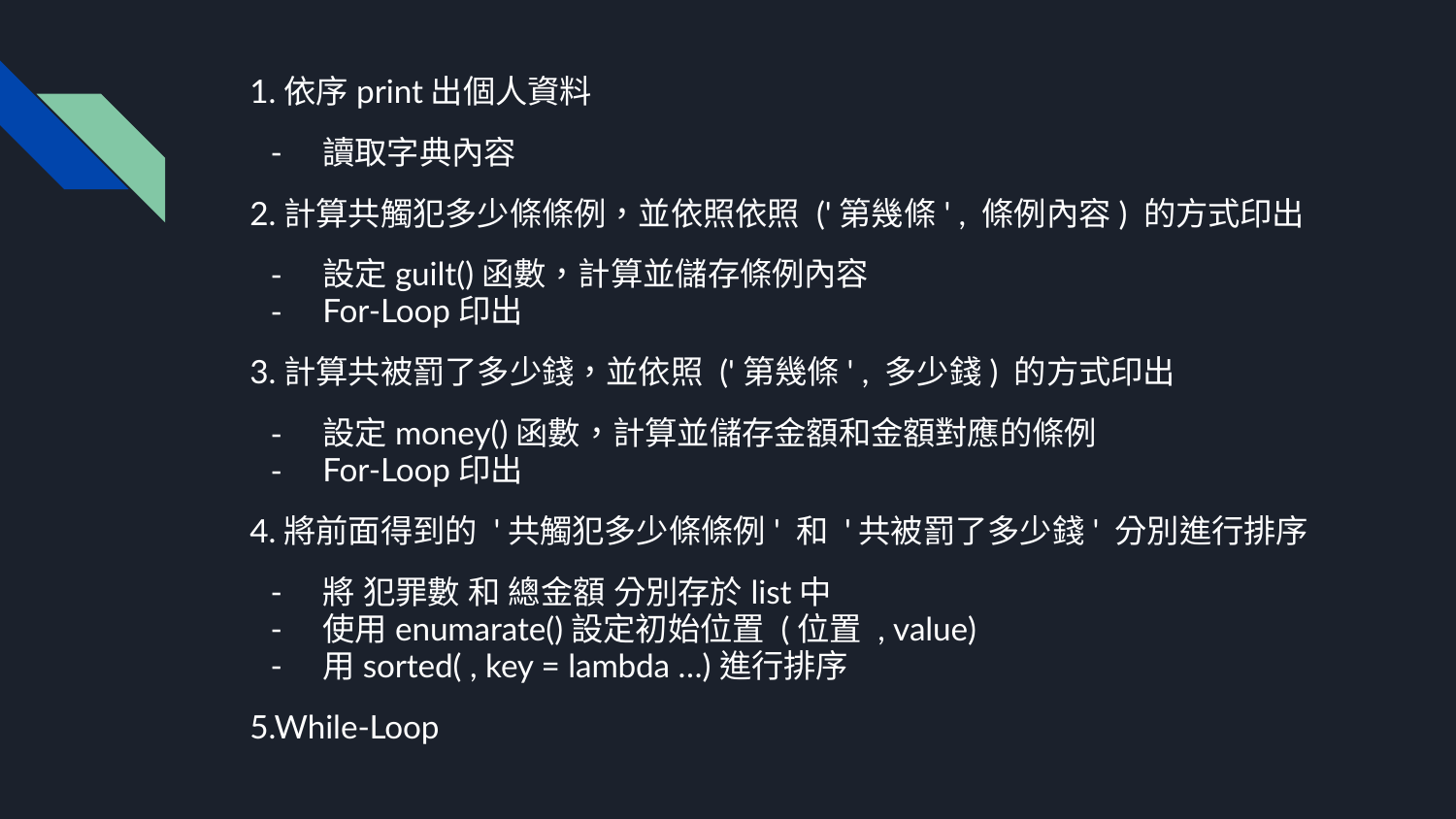

1.依序print出個人資料
讀取字典內容
2.計算共觸犯多少條條例，並依照依照 ('第幾條' , 條例內容) 的方式印出
設定guilt()函數，計算並儲存條例內容
For-Loop印出
3.計算共被罰了多少錢，並依照 ('第幾條' , 多少錢) 的方式印出
設定money()函數，計算並儲存金額和金額對應的條例
For-Loop印出
4.將前面得到的 '共觸犯多少條條例' 和 '共被罰了多少錢' 分別進行排序
將 犯罪數 和 總金額 分別存於list中
使用enumarate()設定初始位置 (位置 , value)
用sorted( , key = lambda …)進行排序
5.While-Loop